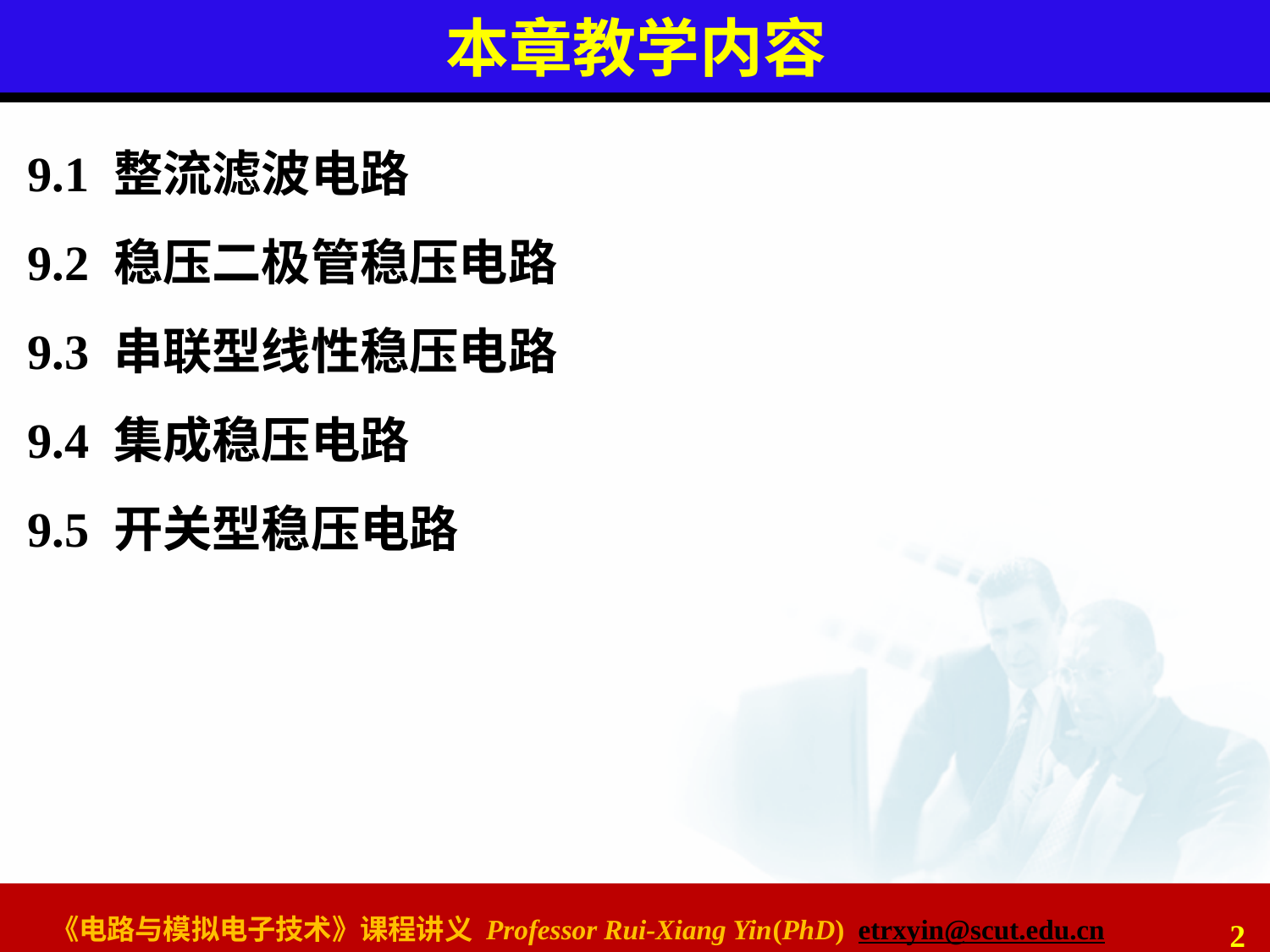

# 本章教学内容
9.1 整流滤波电路
9.2 稳压二极管稳压电路
9.3 串联型线性稳压电路
9.4 集成稳压电路
9.5 开关型稳压电路
2